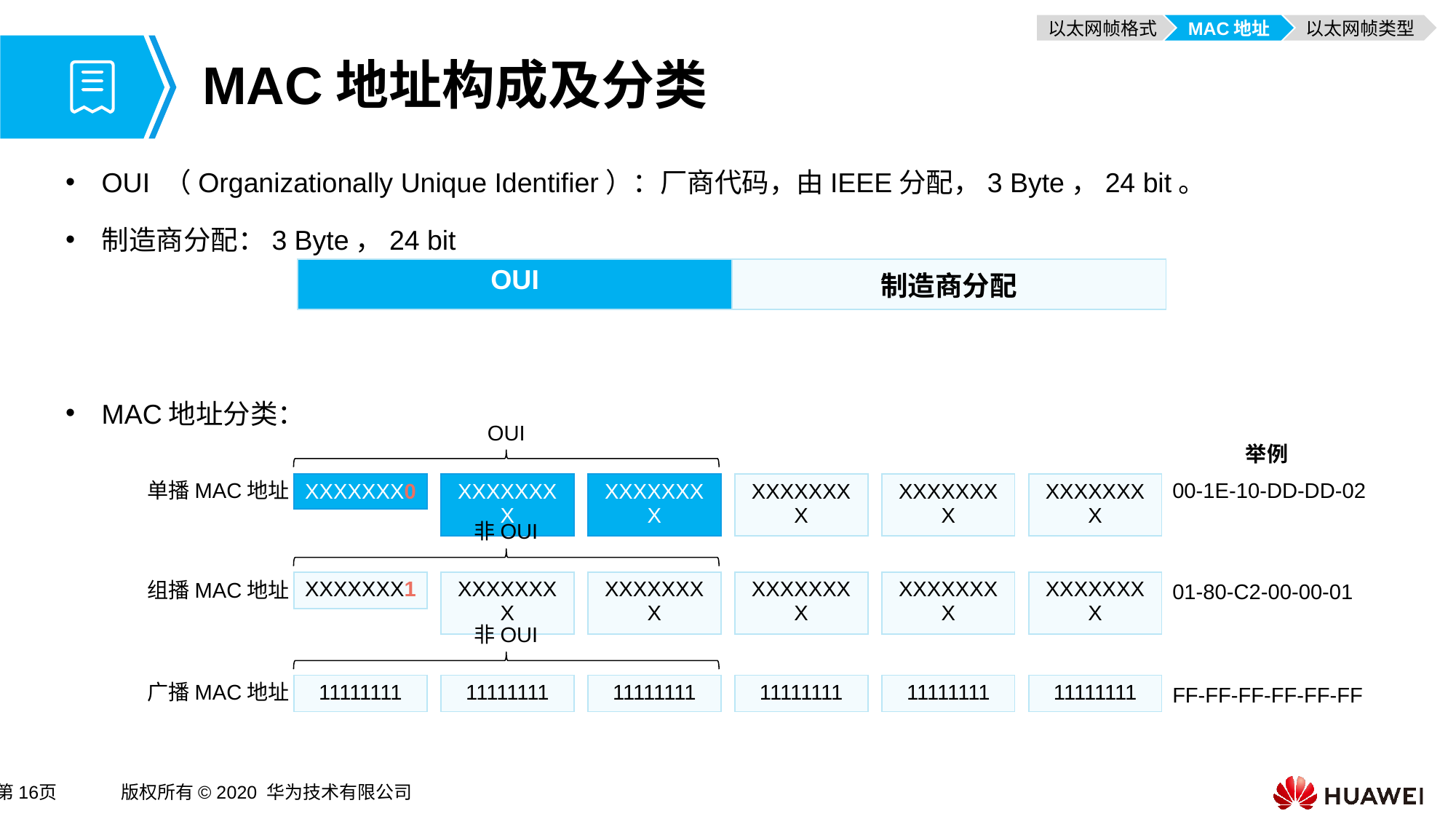

以太网帧格式
MAC地址
以太网帧类型
# MAC地址构成及分类
OUI （Organizationally Unique Identifier）：厂商代码，由IEEE分配，3 Byte，24 bit。
制造商分配：3 Byte，24 bit

MAC地址分类：

| OUI | 制造商分配 |
| --- | --- |

OUI
举例

单播MAC地址
00-1E-10-DD-DD-02
| XXXXXXX0 |
| --- |
| XXXXXXXX |
| --- |
| XXXXXXXX |
| --- |
| XXXXXXXX |
| --- |
| XXXXXXXX |
| --- |
| XXXXXXXX |
| --- |
非OUI
组播MAC地址
| XXXXXXX1 |
| --- |
| XXXXXXXX |
| --- |
| XXXXXXXX |
| --- |
| XXXXXXXX |
| --- |
| XXXXXXXX |
| --- |
| XXXXXXXX |
| --- |
01-80-C2-00-00-01
非OUI
广播MAC地址
| 11111111 |
| --- |
| 11111111 |
| --- |
| 11111111 |
| --- |
| 11111111 |
| --- |
| 11111111 |
| --- |
| 11111111 |
| --- |
FF-FF-FF-FF-FF-FF